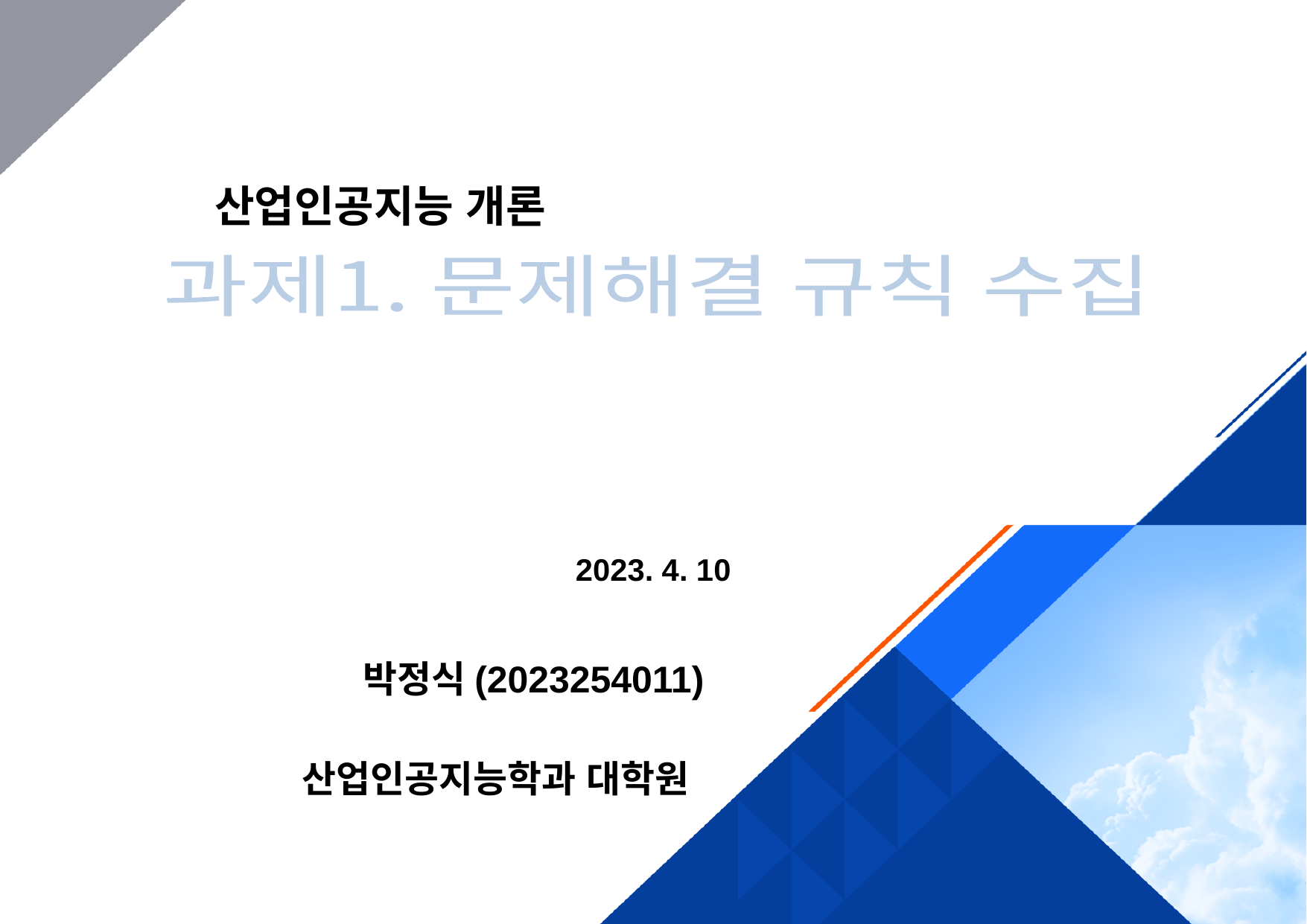

산업인공지능 개론
과제1. 문제해결 규칙 수집
2023. 4. 10
박정식(2023254011)
산업인공지능학과 대학원